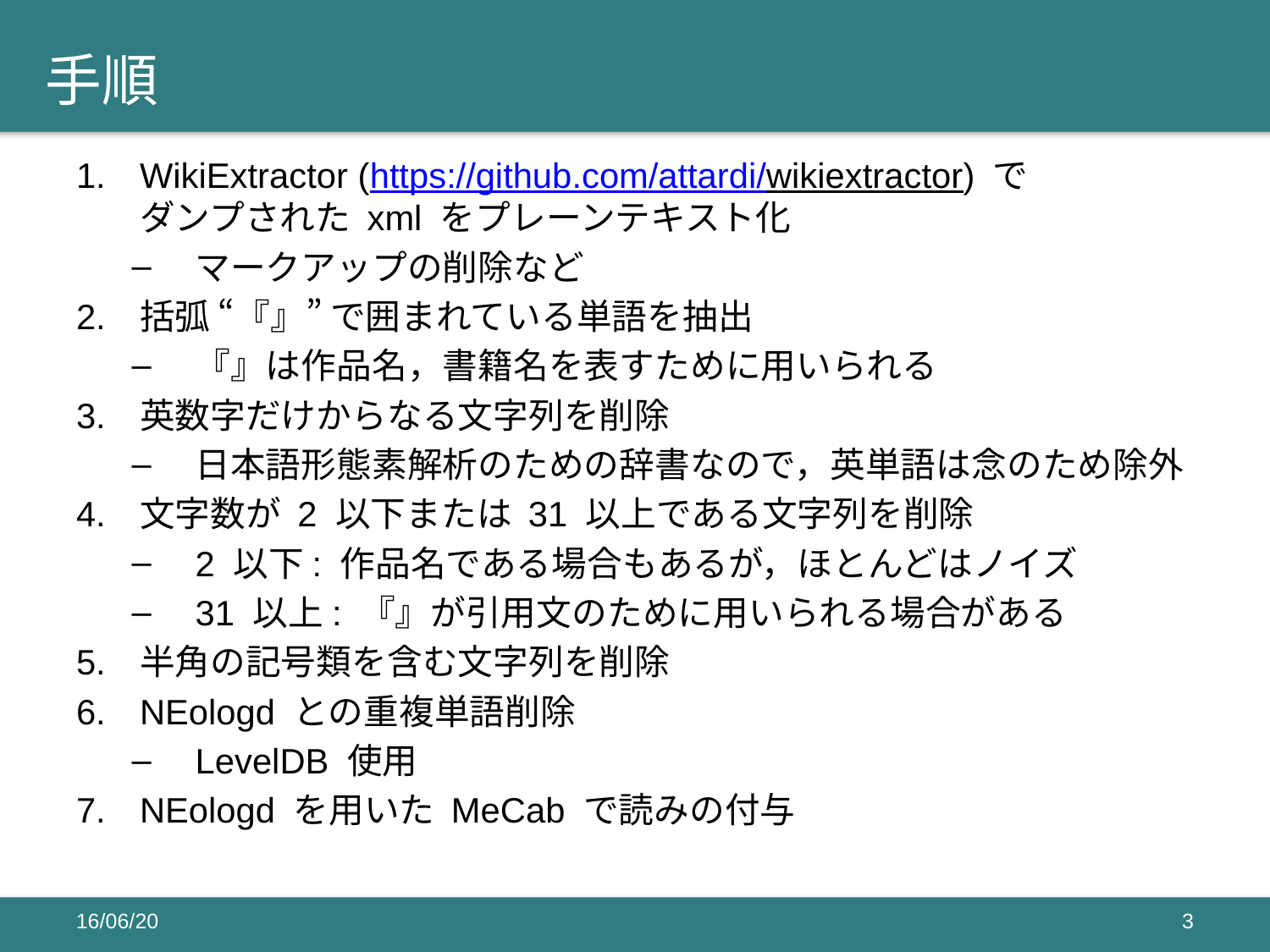

# 手順
WikiExtractor (https://github.com/attardi/wikiextractor) で
ダンプされた xml をプレーンテキスト化
マークアップの削除など
括弧 “『』” で囲まれている単語を抽出
『』は作品名，書籍名を表すために用いられる
英数字だけからなる文字列を削除
日本語形態素解析のための辞書なので，英単語は念のため除外
文字数が 2 以下または 31 以上である文字列を削除
2 以下: 作品名である場合もあるが，ほとんどはノイズ
31 以上: 『』が引用文のために用いられる場合がある
半角の記号類を含む文字列を削除
NEologd との重複単語削除
LevelDB 使用
NEologd を用いた MeCab で読みの付与
16/06/20
3